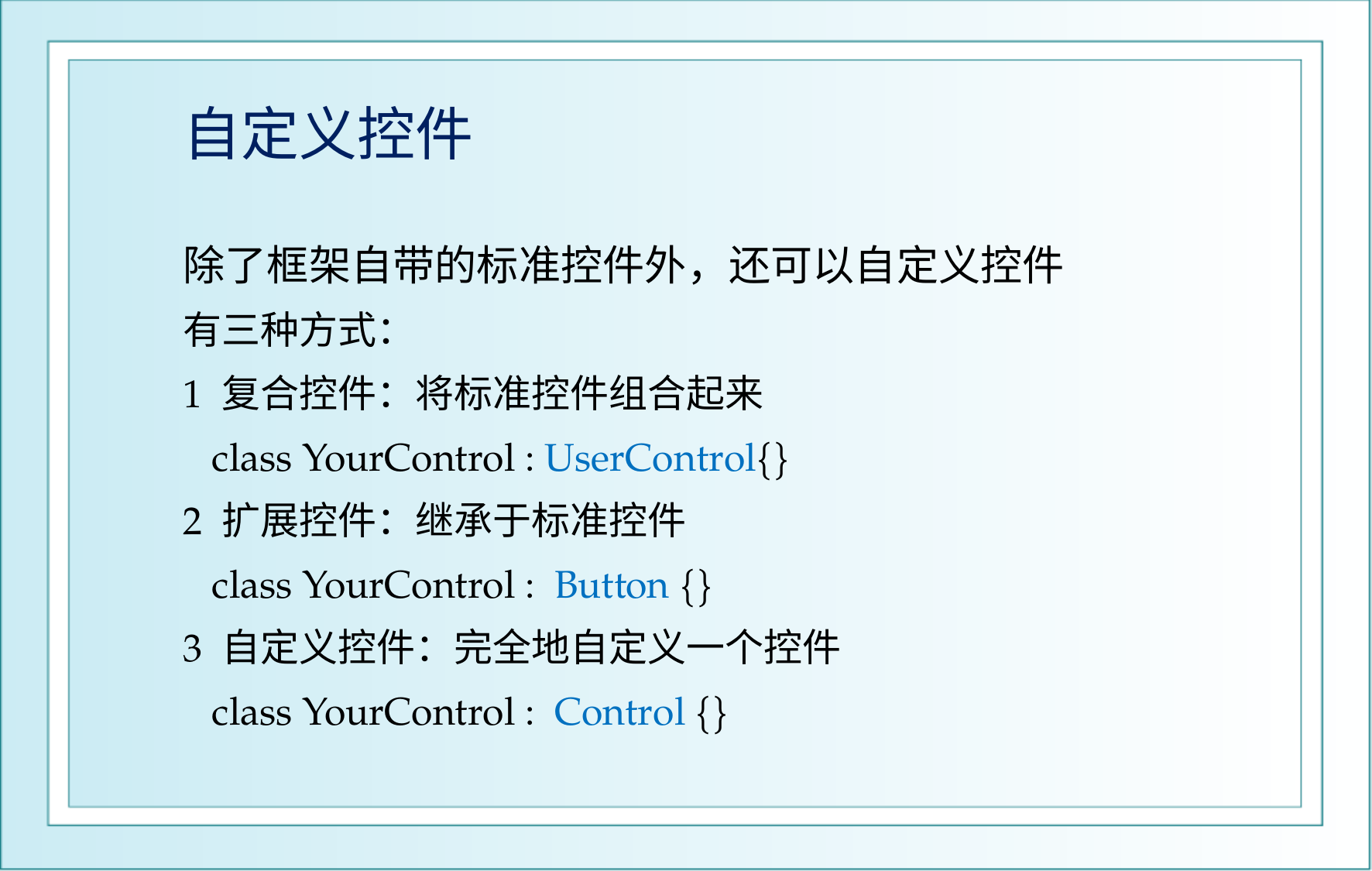

# 自定义控件
除了框架自带的标准控件外，还可以自定义控件
有三种方式：
1 复合控件：将标准控件组合起来
   class YourControl : UserControl{}
2 扩展控件：继承于标准控件
   class YourControl :  Button {}
3 自定义控件：完全地自定义一个控件
   class YourControl :  Control {}